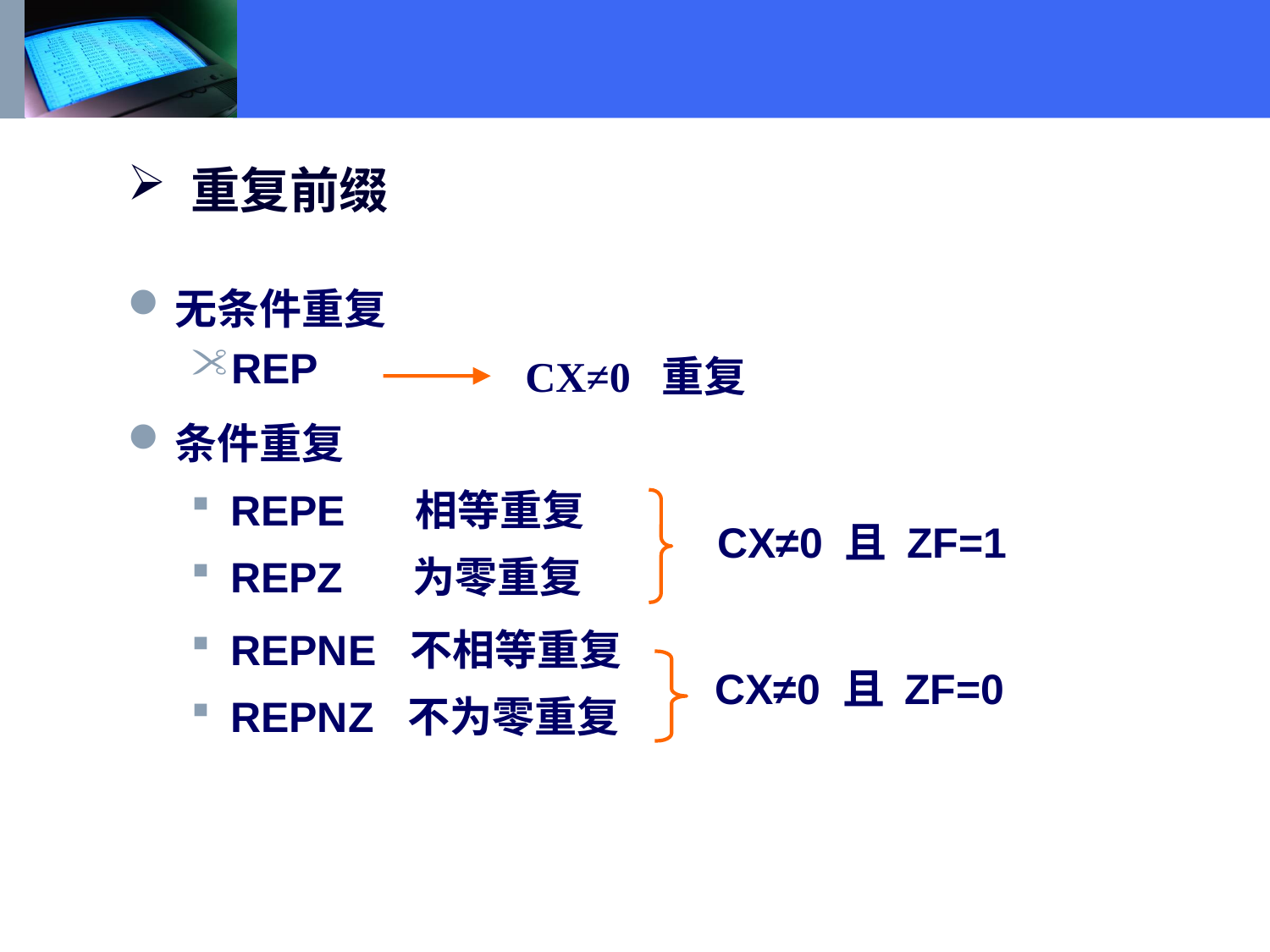

重复前缀
无条件重复
REP
条件重复
REPE     相等重复
REPZ     为零重复
REPNE  不相等重复
REPNZ  不为零重复
CX≠0  重复

CX≠0 且 ZF=1

CX≠0 且 ZF=0